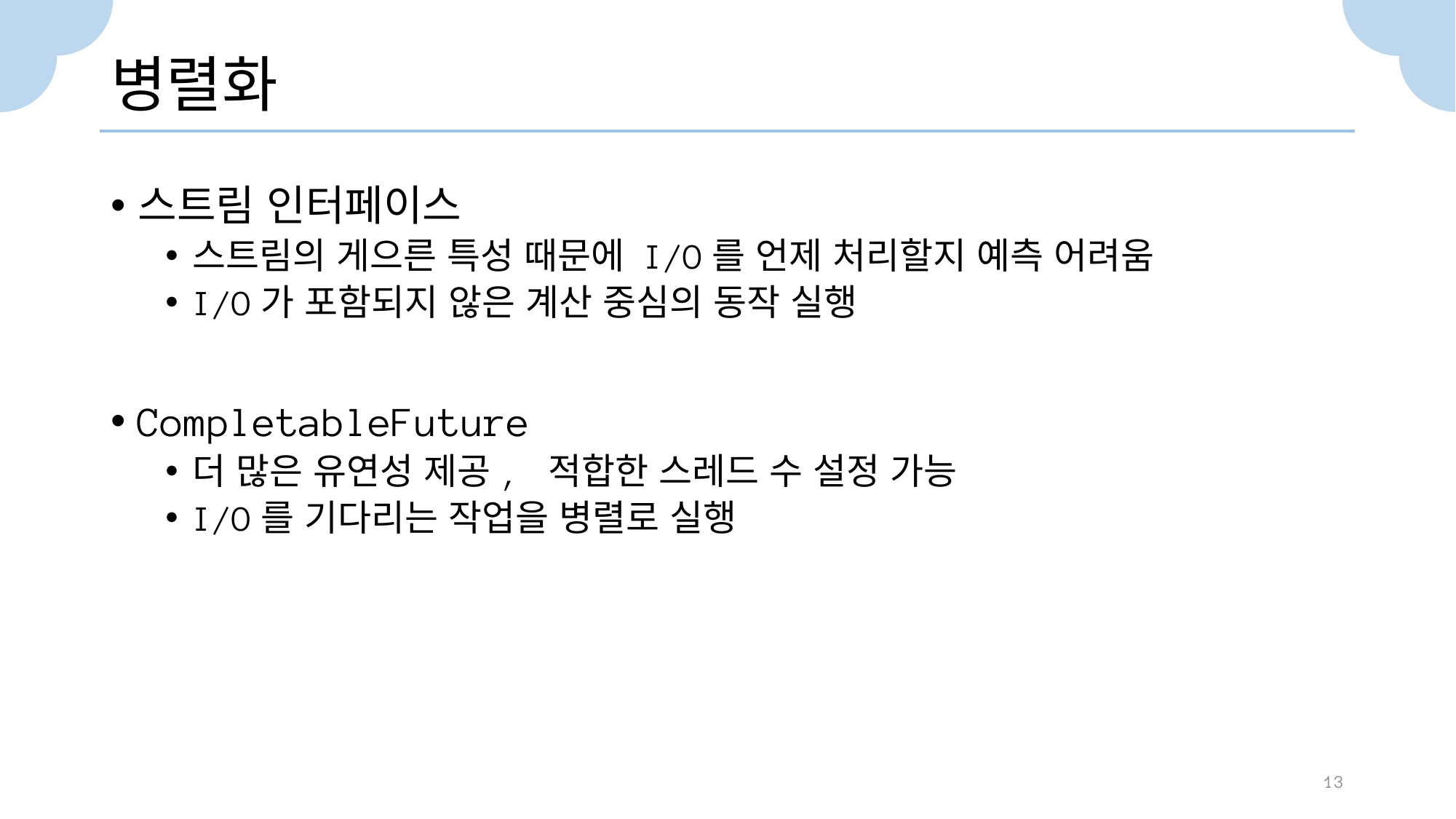

# 병렬화
스트림 인터페이스
스트림의 게으른 특성 때문에 I/O를 언제 처리할지 예측 어려움
I/O가 포함되지 않은 계산 중심의 동작 실행

CompletableFuture
더 많은 유연성 제공, 적합한 스레드 수 설정 가능
I/O를 기다리는 작업을 병렬로 실행
13